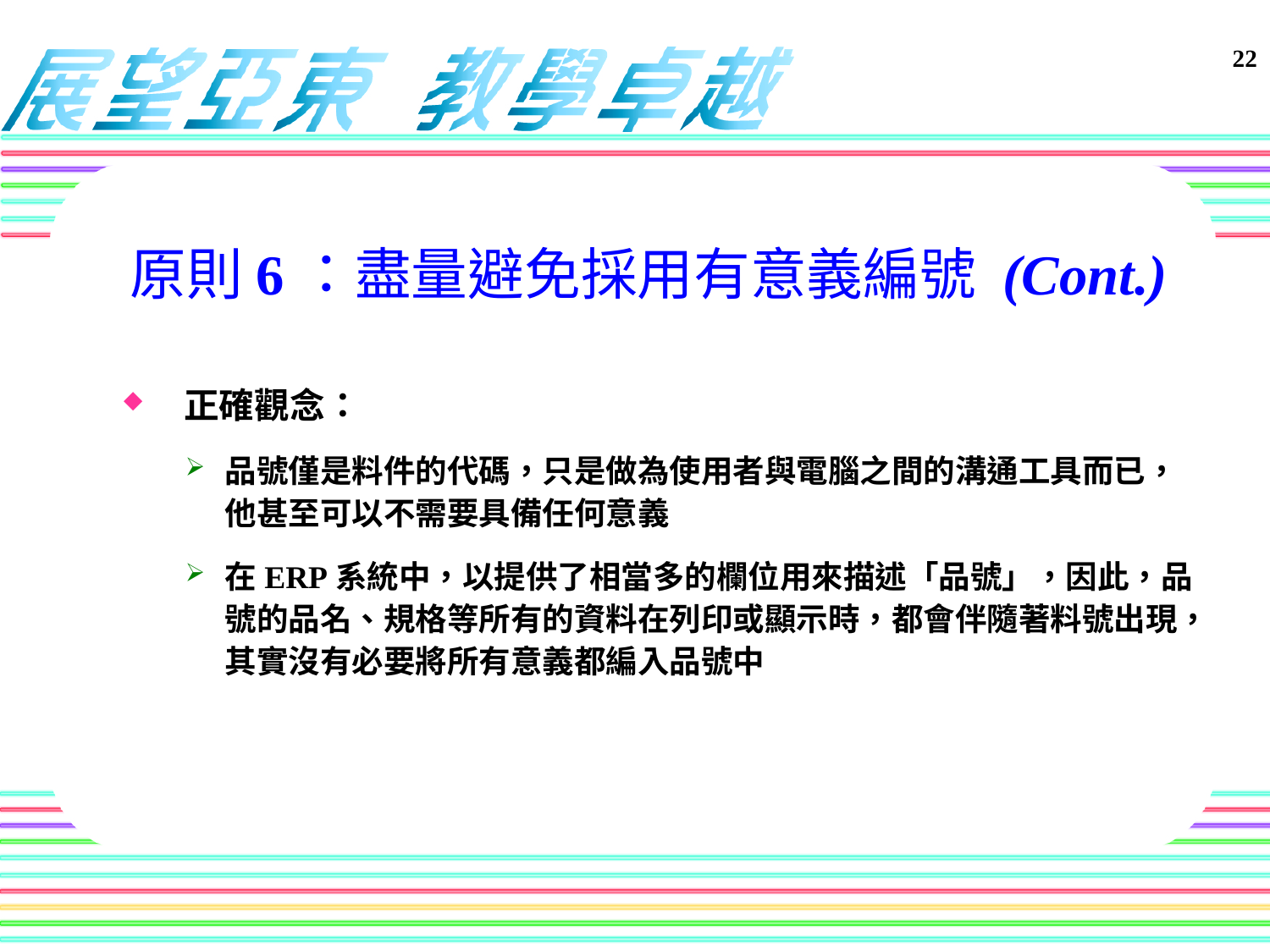

原則6：盡量避免採用有意義編號 (Cont.)
正確觀念：
品號僅是料件的代碼，只是做為使用者與電腦之間的溝通工具而已，他甚至可以不需要具備任何意義
在ERP系統中，以提供了相當多的欄位用來描述「品號」，因此，品號的品名、規格等所有的資料在列印或顯示時，都會伴隨著料號出現，其實沒有必要將所有意義都編入品號中